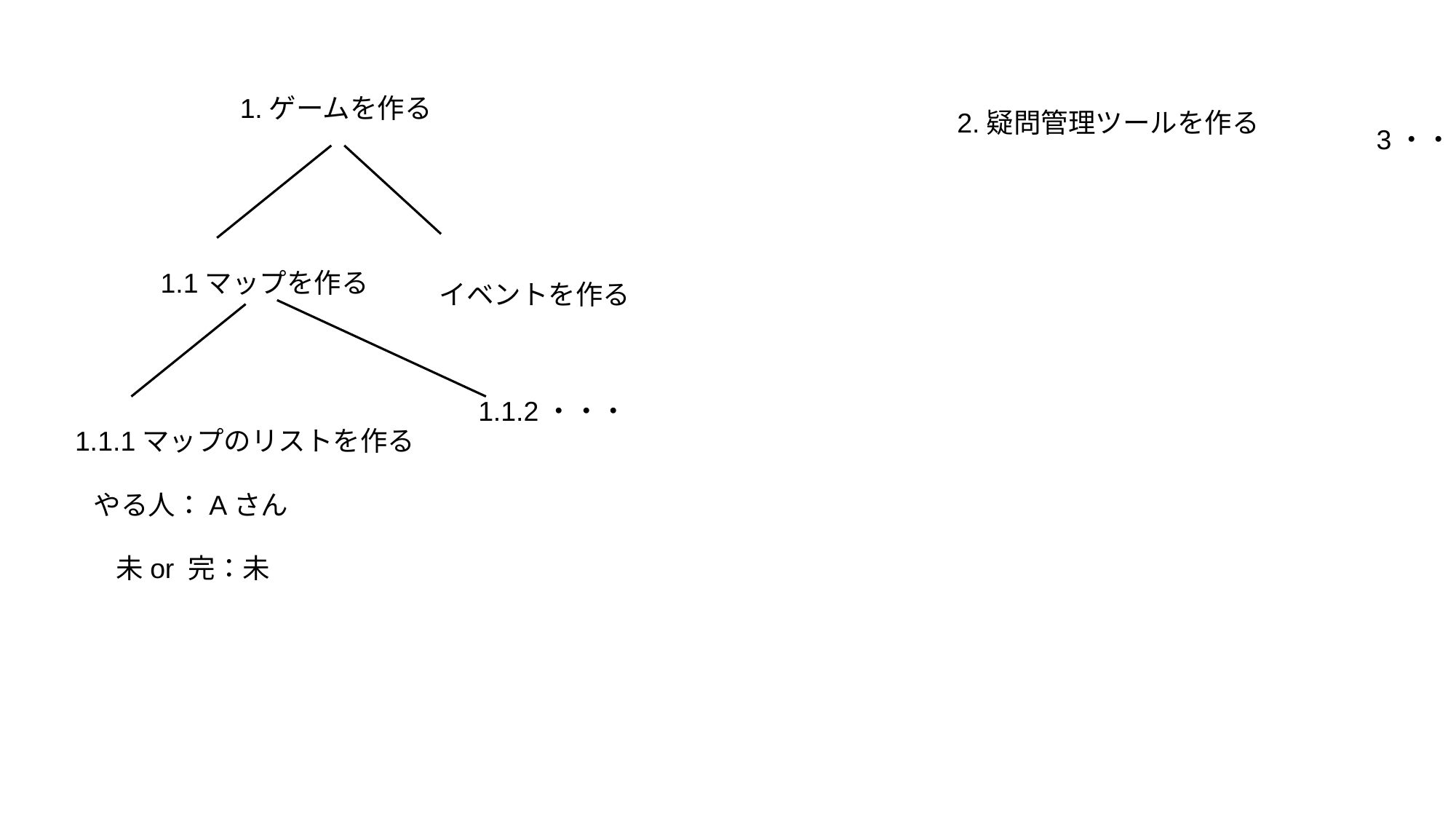

1.ゲームを作る
2.疑問管理ツールを作る
3・・・
1.1マップを作る
イベントを作る
1.1.2・・・
1.1.1マップのリストを作る
やる人：Aさん
未or 完：未